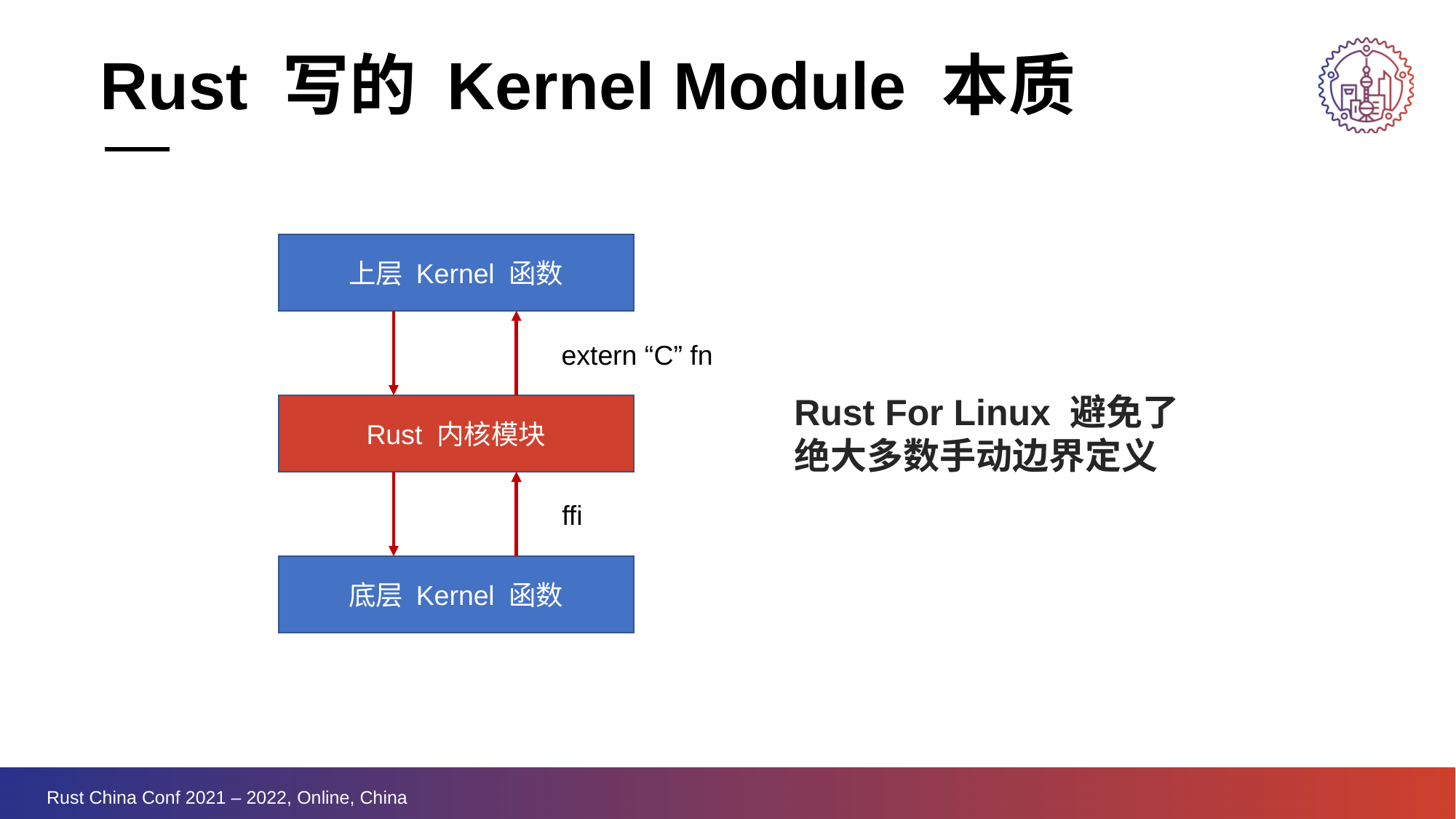

Rust 写的 Kernel Module 本质
上层 Kernel 函数
extern “C” fn
Rust For Linux 避免了绝大多数手动边界定义
Rust 内核模块
ffi
底层 Kernel 函数